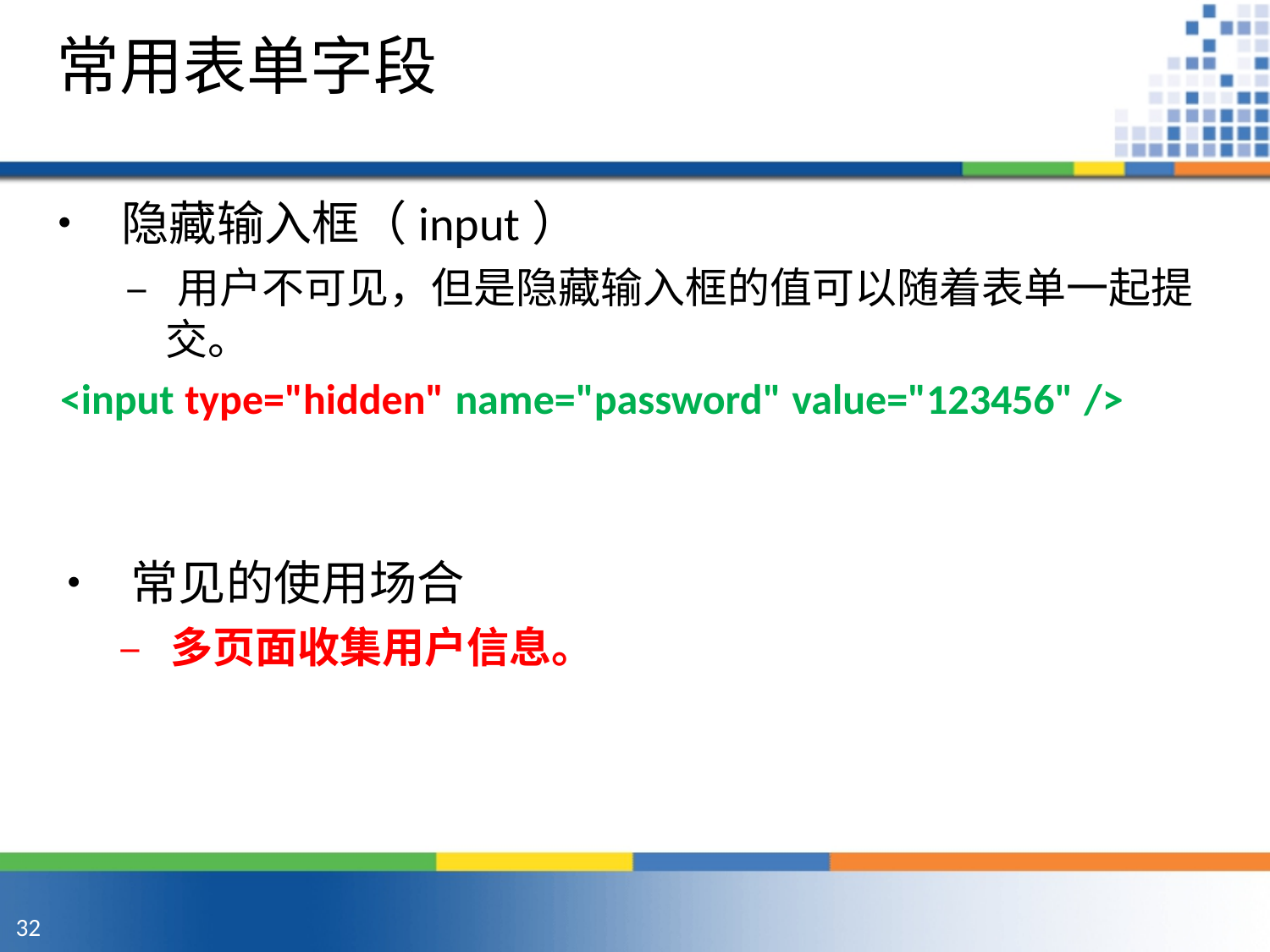

常用表单字段
•  隐藏输入框（input）
–  用户不可见，但是隐藏输入框的值可以随着表单一起提
交。
<input type="hidden" name="password" value="123456" />
•  常见的使用场合
–  多页面收集用户信息。
32